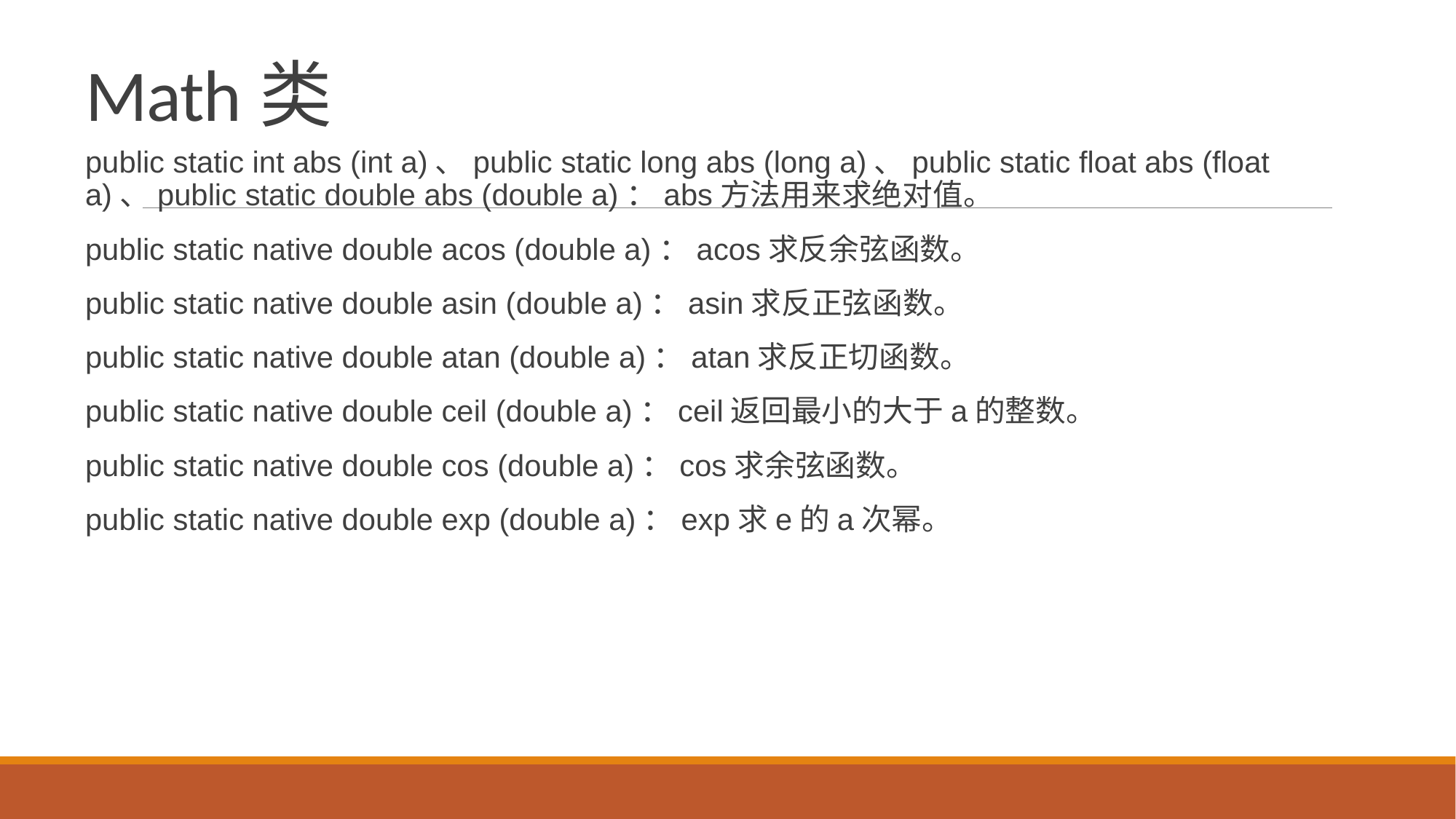

# Math类
public static int abs (int a)、public static long abs (long a)、public static float abs (float a)、public static double abs (double a)：abs方法用来求绝对值。
public static native double acos (double a)：acos求反余弦函数。
public static native double asin (double a)：asin求反正弦函数。
public static native double atan (double a)：atan求反正切函数。
public static native double ceil (double a)：ceil返回最小的大于a的整数。
public static native double cos (double a)：cos求余弦函数。
public static native double exp (double a)：exp求e的a次幂。